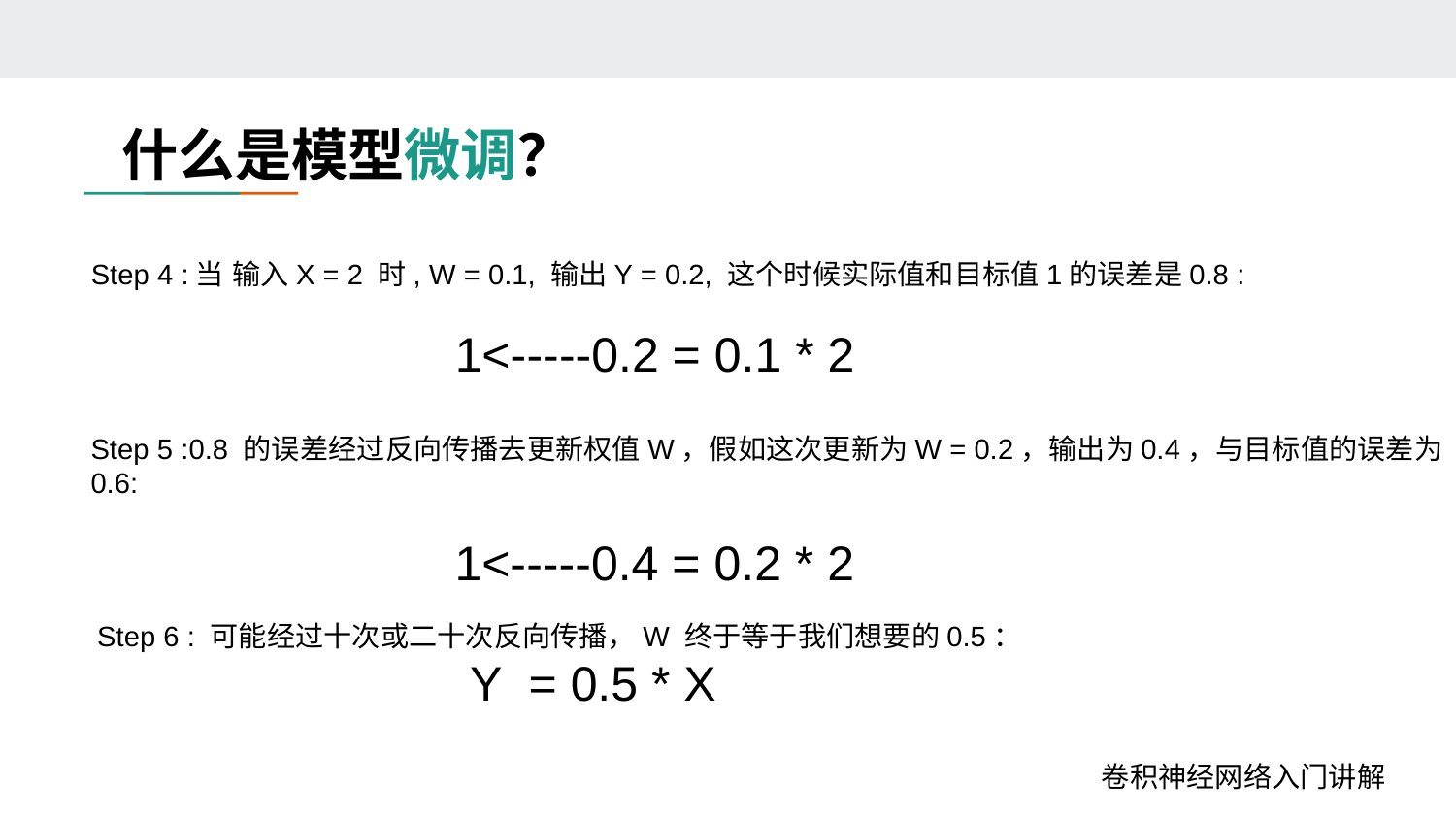

什么是模型微调？
Step 4 :当 输入X = 2 时, W = 0.1, 输出Y = 0.2, 这个时候实际值和目标值1的误差是0.8 :

1<-----0.2 = 0.1 * 2
Step 5 :0.8 的误差经过反向传播去更新权值W，假如这次更新为W = 0.2，输出为0.4，与目标值的误差为0.6:

1<-----0.4 = 0.2 * 2
Step 6 : 可能经过十次或二十次反向传播，W 终于等于我们想要的0.5：
      Y  = 0.5 * X
卷积神经网络入门讲解